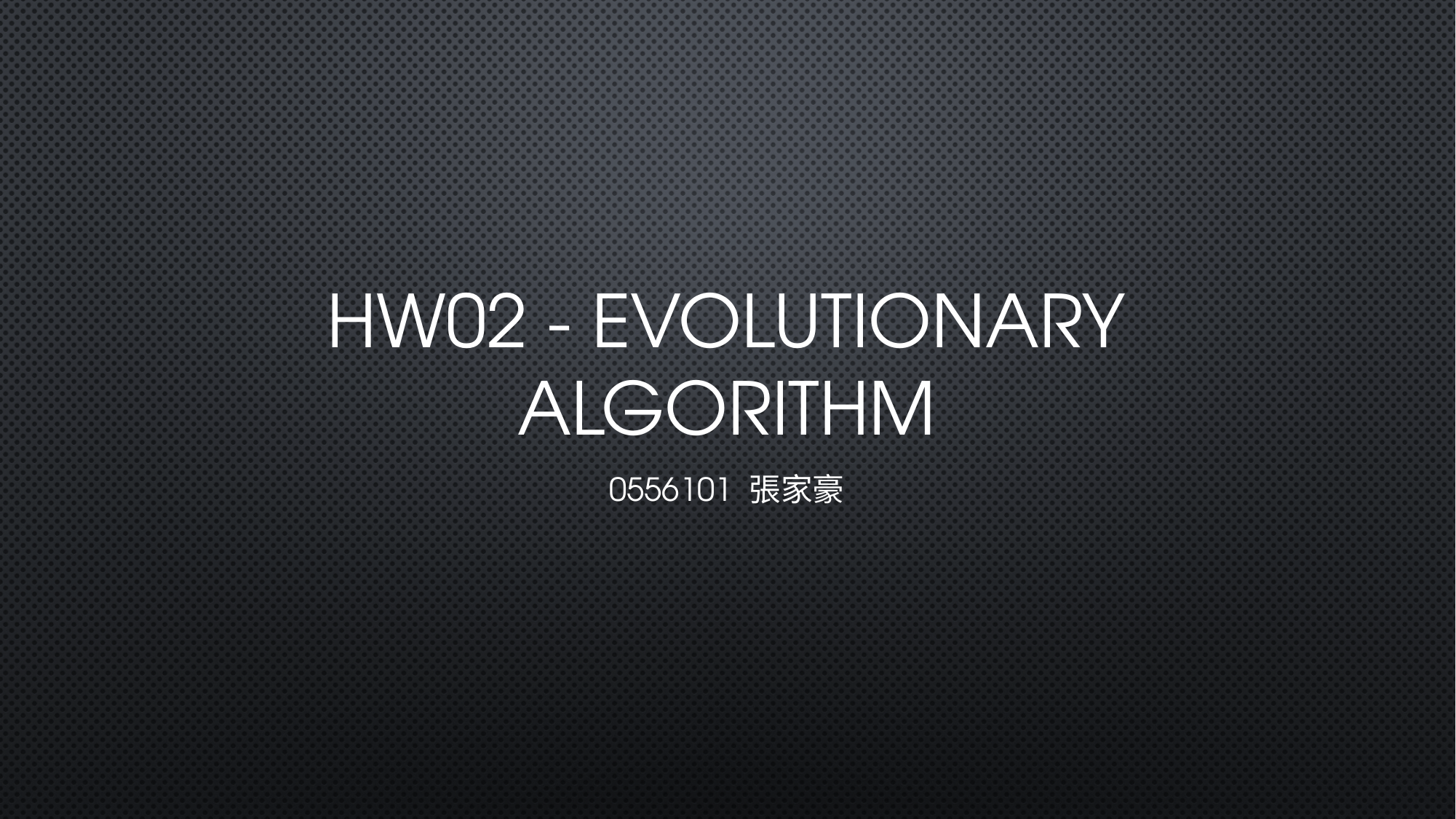

# HW02 - evolutionary algorithm
0556101 張家豪